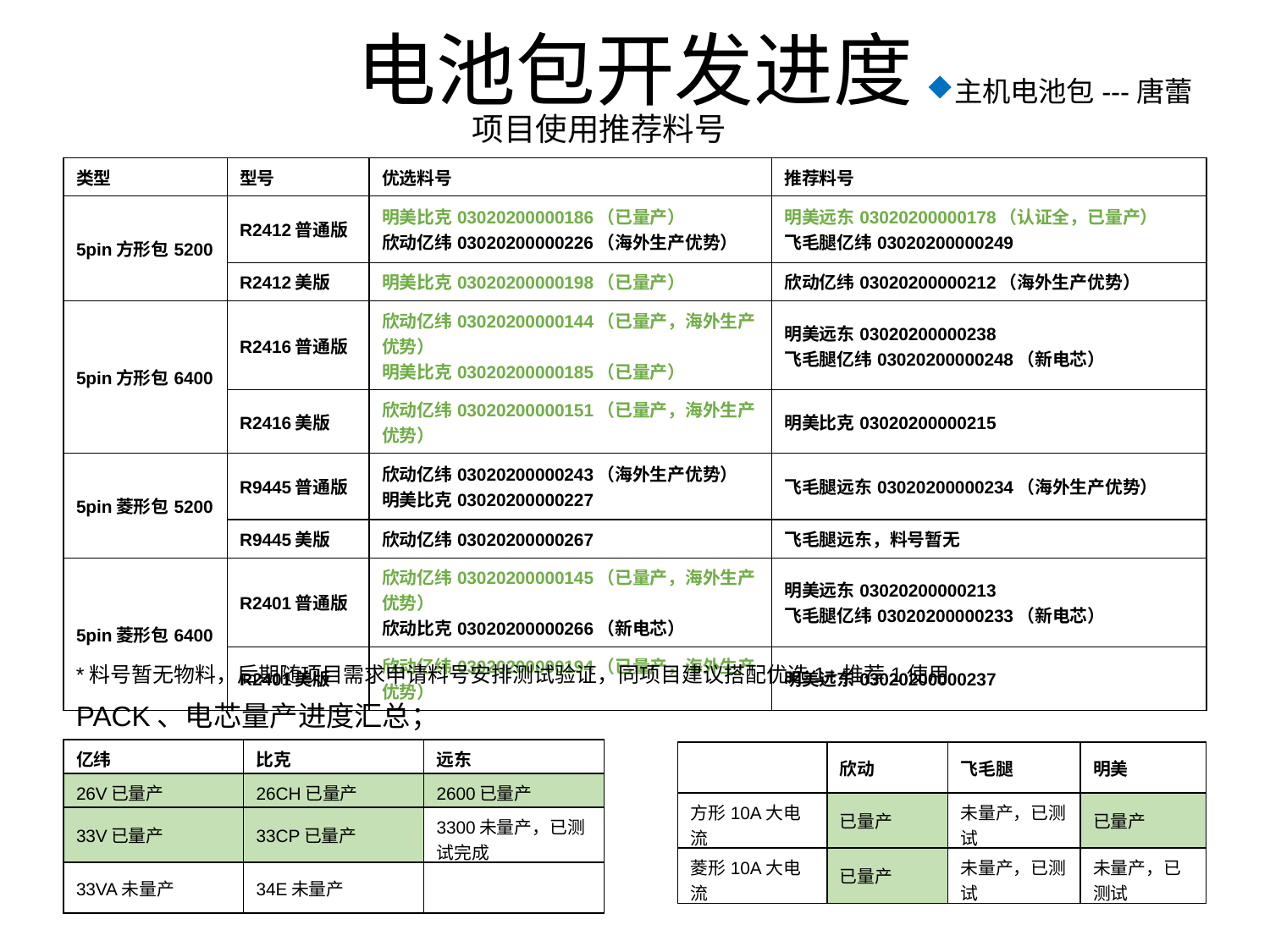

# 电池包开发进度
主机电池包---唐蕾
项目使用推荐料号
| 类型 | 型号 | 优选料号 | 推荐料号 |
| --- | --- | --- | --- |
| 5pin方形包5200 | R2412普通版 | 明美比克03020200000186（已量产） 欣动亿纬03020200000226（海外生产优势） | 明美远东03020200000178（认证全，已量产） 飞毛腿亿纬03020200000249 |
|  | R2412美版 | 明美比克03020200000198（已量产） | 欣动亿纬03020200000212（海外生产优势） |
| 5pin方形包6400 | R2416普通版 | 欣动亿纬03020200000144（已量产，海外生产优势） 明美比克03020200000185（已量产） | 明美远东03020200000238 飞毛腿亿纬03020200000248（新电芯） |
|  | R2416美版 | 欣动亿纬03020200000151（已量产，海外生产优势） | 明美比克03020200000215 |
| 5pin菱形包5200 | R9445普通版 | 欣动亿纬03020200000243（海外生产优势） 明美比克03020200000227 | 飞毛腿远东03020200000234（海外生产优势） |
|  | R9445美版 | 欣动亿纬03020200000267 | 飞毛腿远东，料号暂无 |
| 5pin菱形包6400 | R2401普通版 | 欣动亿纬03020200000145（已量产，海外生产优势） 欣动比克03020200000266（新电芯） | 明美远东03020200000213 飞毛腿亿纬03020200000233（新电芯） |
|  | R2401美版 | 欣动亿纬03020200000194（已量产，海外生产优势） | 明美远东03020200000237 |
*料号暂无物料，后期随项目需求申请料号安排测试验证，同项目建议搭配优选1+推荐1使用
PACK、电芯量产进度汇总；
| 亿纬 | 比克 | 远东 |
| --- | --- | --- |
| 26V已量产 | 26CH已量产 | 2600已量产 |
| 33V已量产 | 33CP已量产 | 3300未量产，已测试完成 |
| 33VA未量产 | 34E未量产 |  |
|  | 欣动 | 飞毛腿 | 明美 |
| --- | --- | --- | --- |
| 方形10A大电流 | 已量产 | 未量产，已测试 | 已量产 |
| 菱形10A大电流 | 已量产 | 未量产，已测试 | 未量产，已测试 |